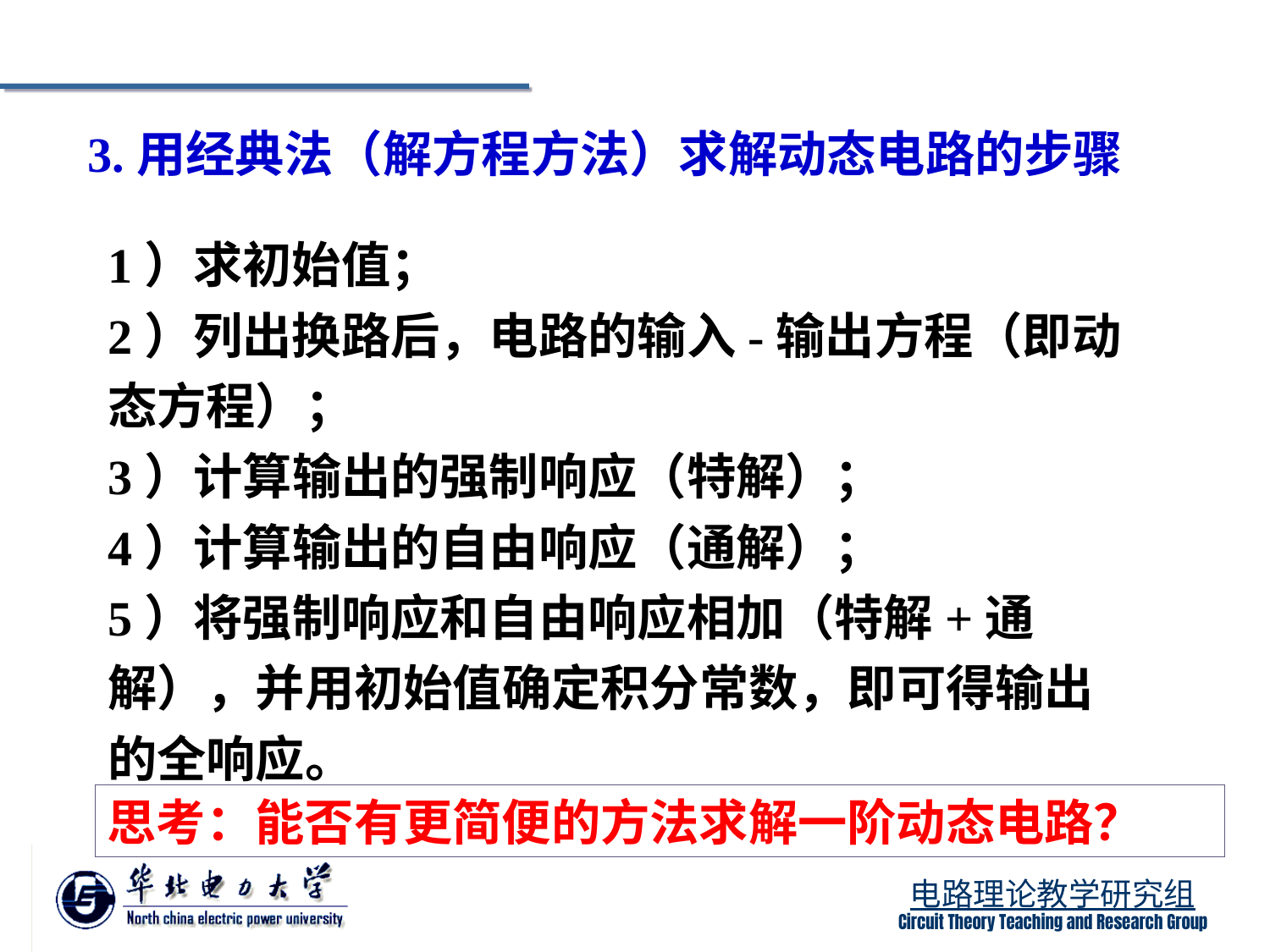

3.用经典法（解方程方法）求解动态电路的步骤
1）求初始值；
2）列出换路后，电路的输入-输出方程（即动态方程）；
3）计算输出的强制响应（特解）；
4）计算输出的自由响应（通解）；
5）将强制响应和自由响应相加（特解+通解），并用初始值确定积分常数，即可得输出的全响应。
思考：能否有更简便的方法求解一阶动态电路？